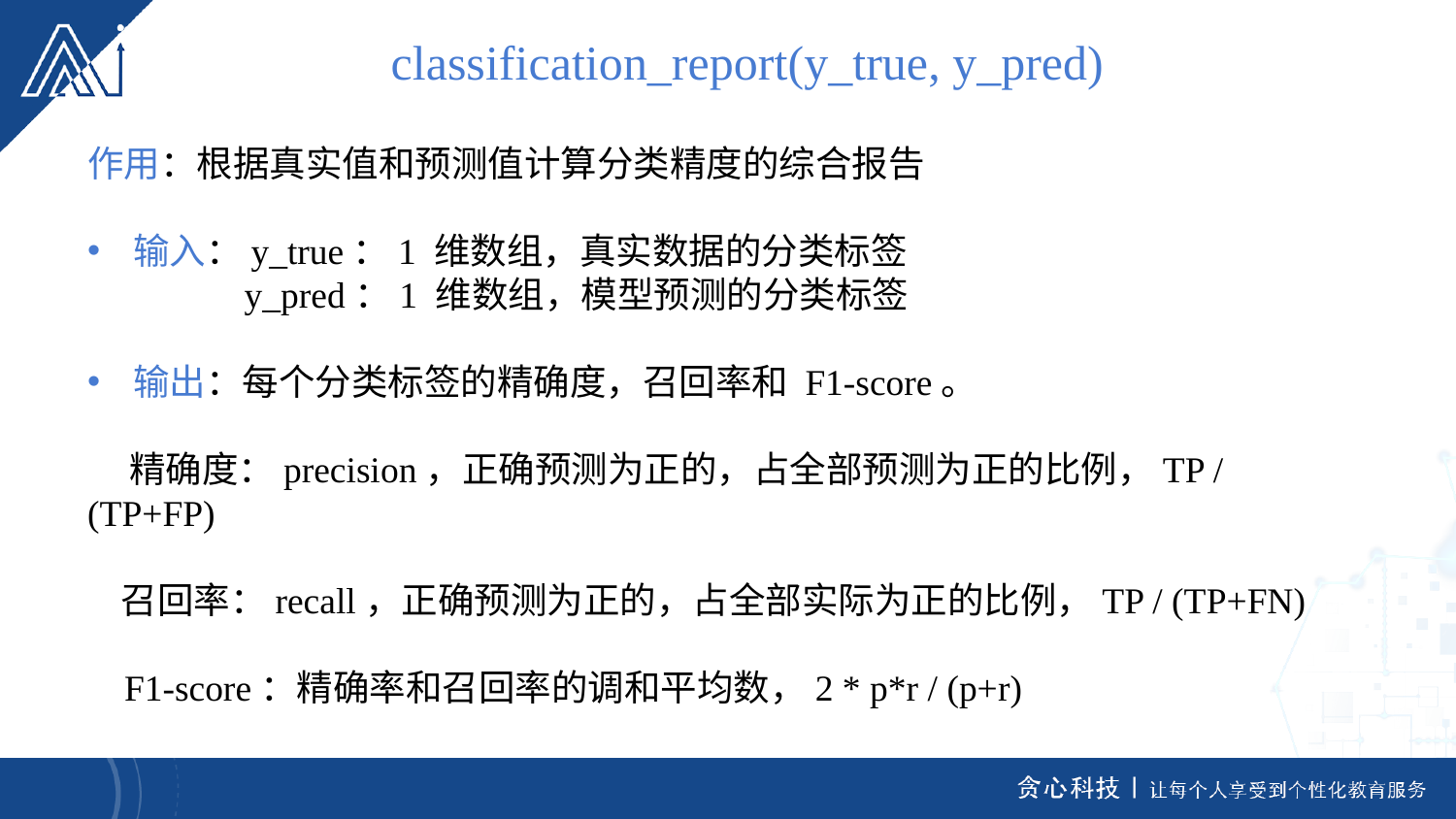

classification_report(y_true, y_pred)
作用：根据真实值和预测值计算分类精度的综合报告

输入：y_true：1 维数组，真实数据的分类标签
                 y_pred：1 维数组，模型预测的分类标签

输出：每个分类标签的精确度，召回率和 F1-score。

    精确度：precision，正确预测为正的，占全部预测为正的比例，TP / (TP+FP)

   召回率：recall，正确预测为正的，占全部实际为正的比例，TP / (TP+FN)

    F1-score：精确率和召回率的调和平均数，2 * p*r / (p+r)